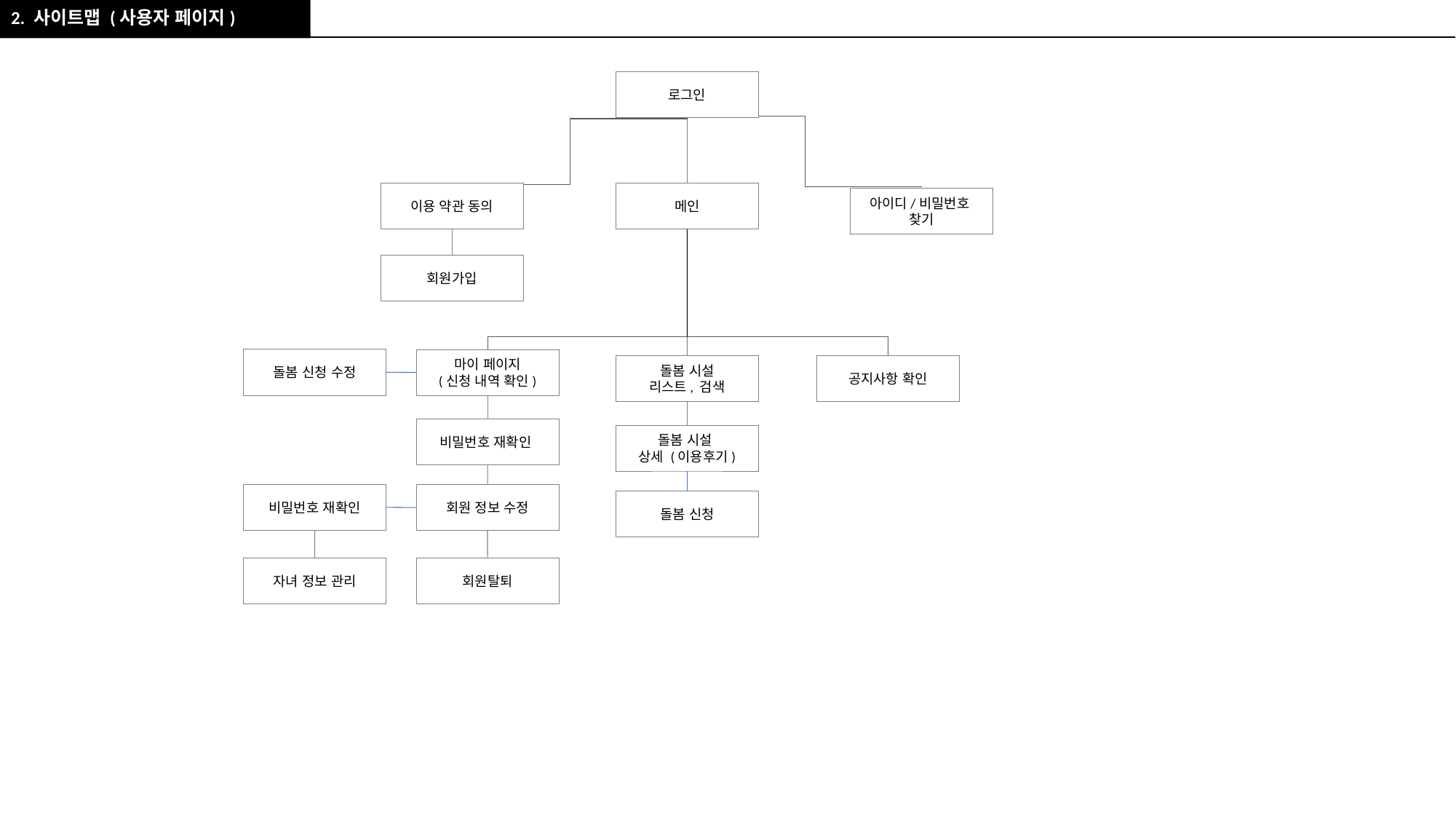

2. 사이트맵 (사용자 페이지)
로그인
이용 약관 동의
메인
아이디/비밀번호
찾기
회원가입
돌봄 신청 수정
마이 페이지
(신청 내역 확인)
돌봄 시설
리스트, 검색
공지사항 확인
비밀번호 재확인
돌봄 시설
상세 (이용후기)
비밀번호 재확인
회원 정보 수정
돌봄 신청
자녀 정보 관리
회원탈퇴